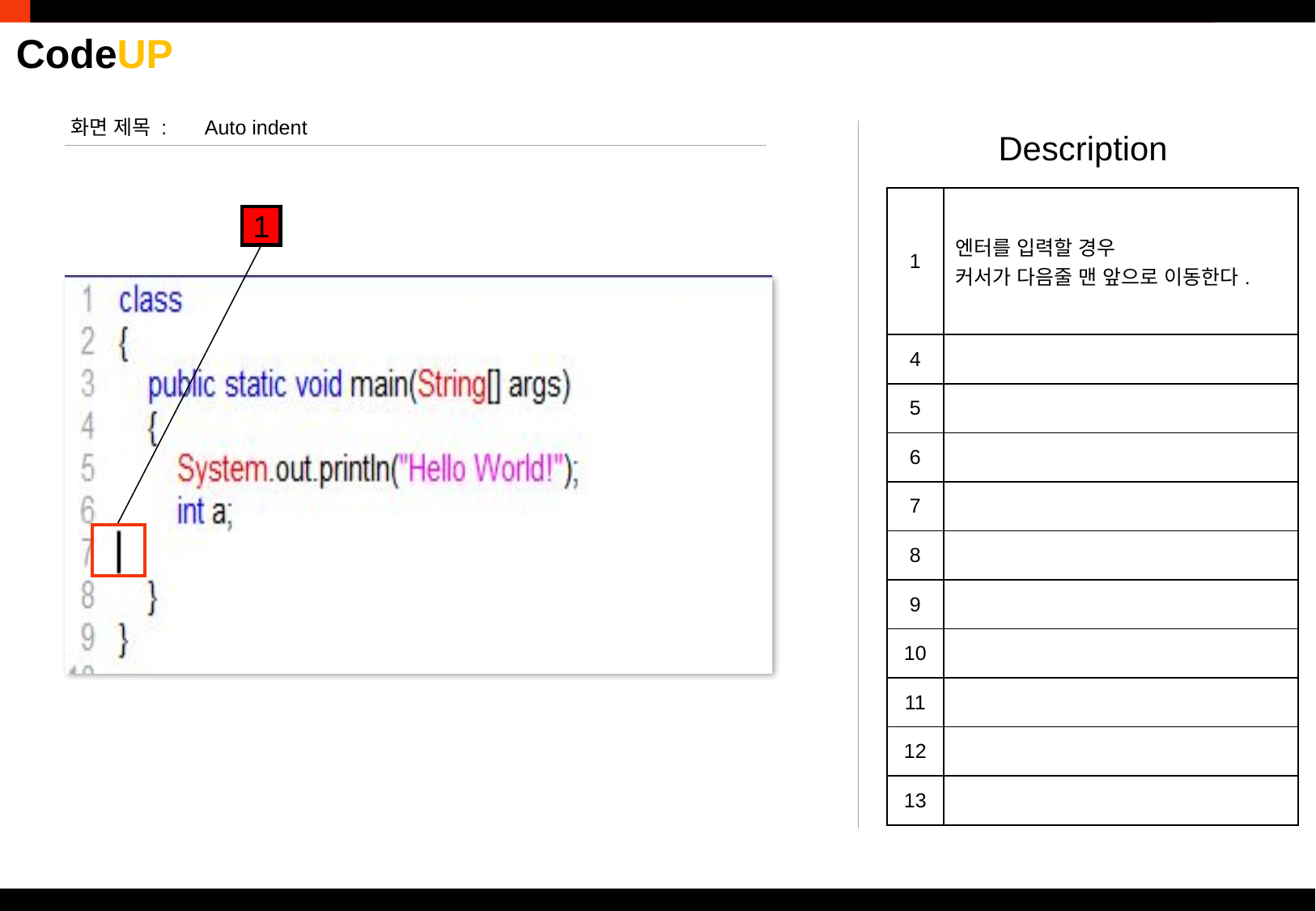

화면 제목 :
Auto indent
Description
| 1 | 엔터를 입력할 경우 커서가 다음줄 맨 앞으로 이동한다. |
| --- | --- |
| 4 |  |
| 5 |  |
| 6 |  |
| 7 |  |
| 8 |  |
| 9 |  |
| 10 |  |
| 11 |  |
| 12 |  |
| 13 |  |
1